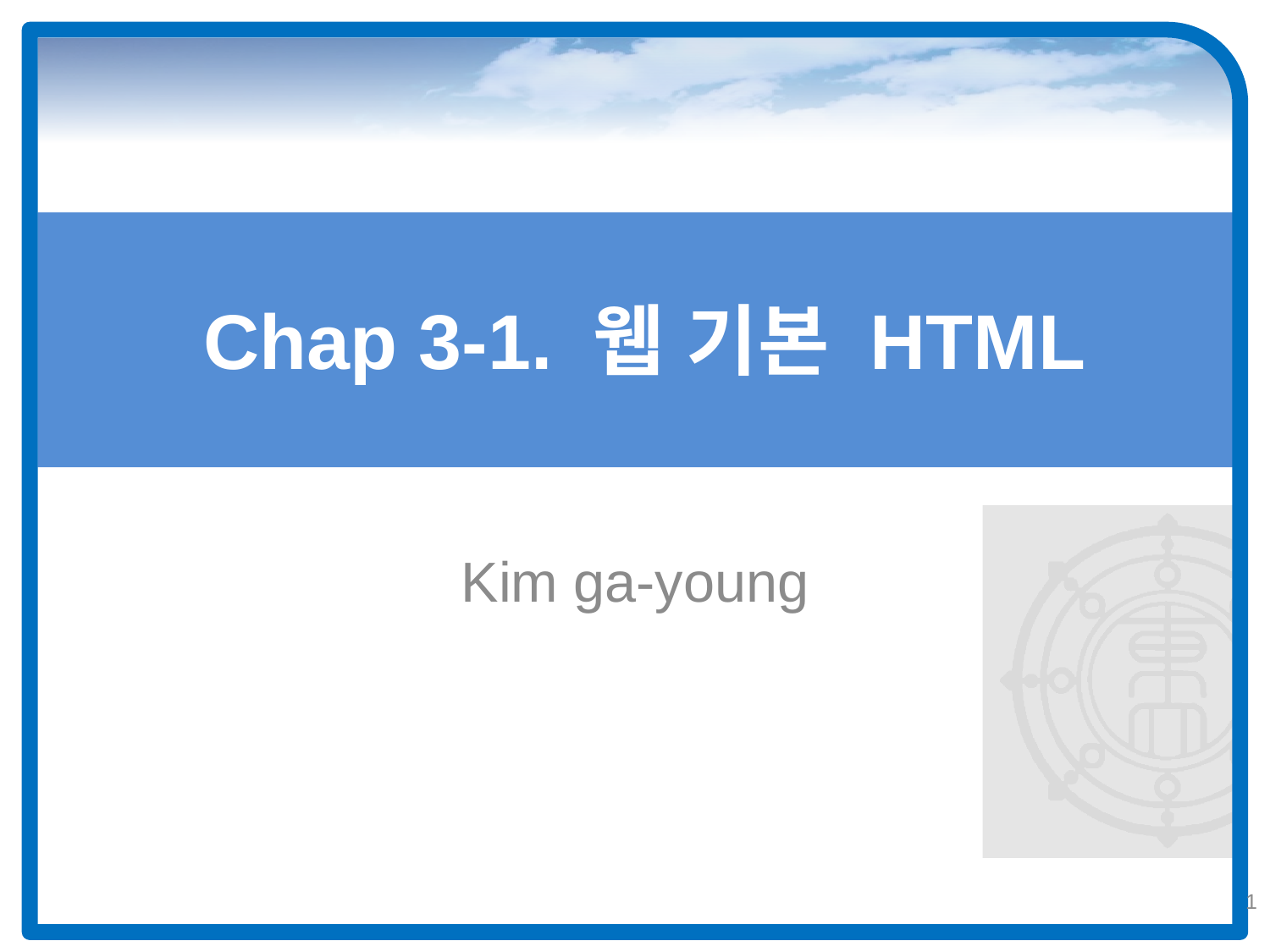

# Chap 3-1. 웹 기본 HTML
Kim ga-young
1